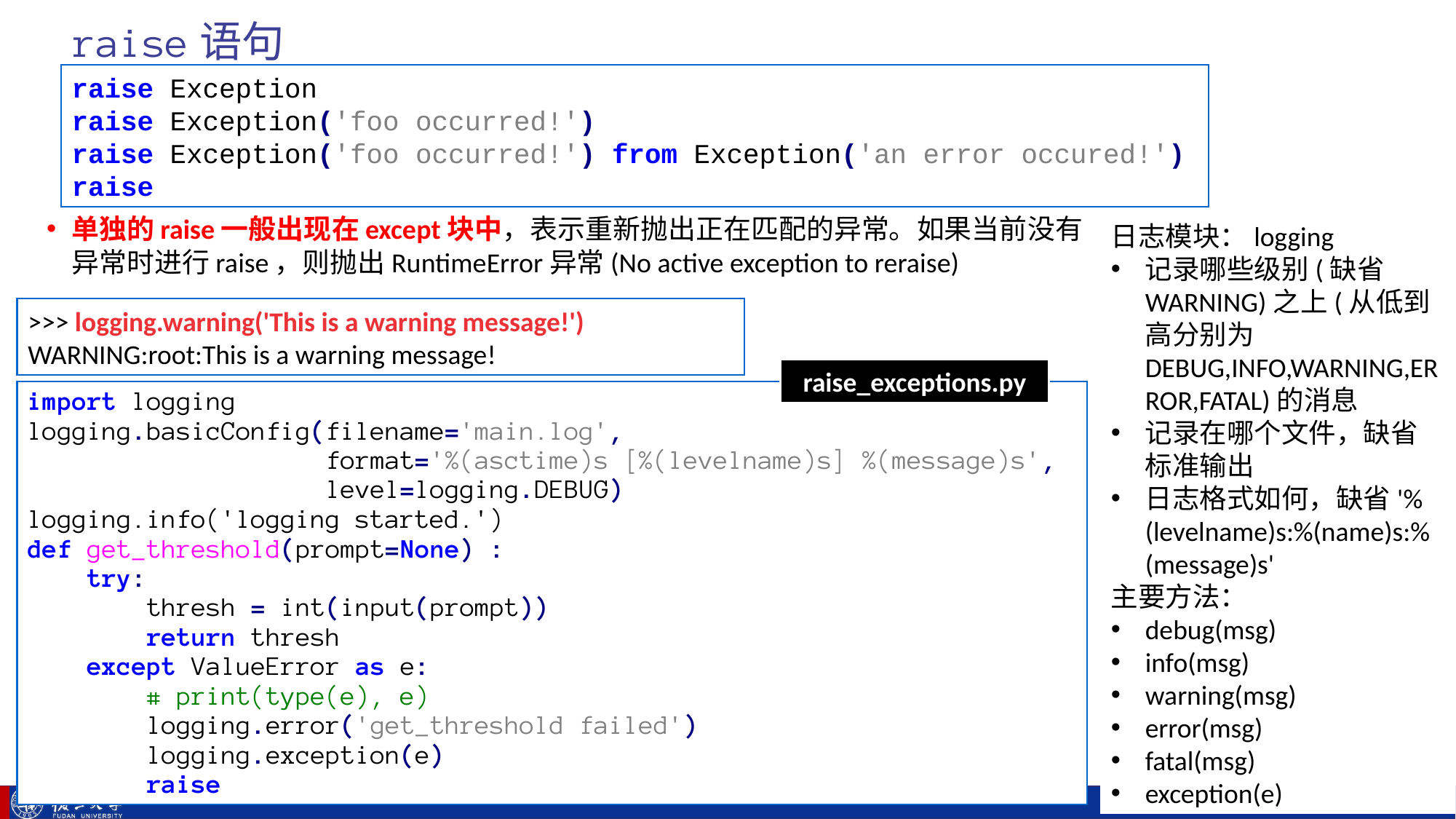

# raise语句
raise Exception
raise Exception('foo occurred!')
raise Exception('foo occurred!') from Exception('an error occured!')
raise

单独的raise一般出现在except块中，表示重新抛出正在匹配的异常。如果当前没有异常时进行raise，则抛出RuntimeError异常(No active exception to reraise)
日志模块：logging
记录哪些级别(缺省WARNING)之上(从低到高分别为DEBUG,INFO,WARNING,ERROR,FATAL)的消息
记录在哪个文件，缺省标准输出
日志格式如何，缺省'%(levelname)s:%(name)s:%(message)s'
主要方法：
debug(msg)
info(msg)
warning(msg)
error(msg)
fatal(msg)
exception(e)
>>> logging.warning('This is a warning message!')
WARNING:root:This is a warning message!
raise_exceptions.py
import logging
logging.basicConfig(filename='main.log',
                    format='%(asctime)s [%(levelname)s] %(message)s',
                    level=logging.DEBUG)
logging.info('logging started.')
def get_threshold(prompt=None) :
    try:
        thresh = int(input(prompt))
        return thresh
    except ValueError as e:
        # print(type(e), e)
        logging.error('get_threshold failed')
        logging.exception(e)
        raise